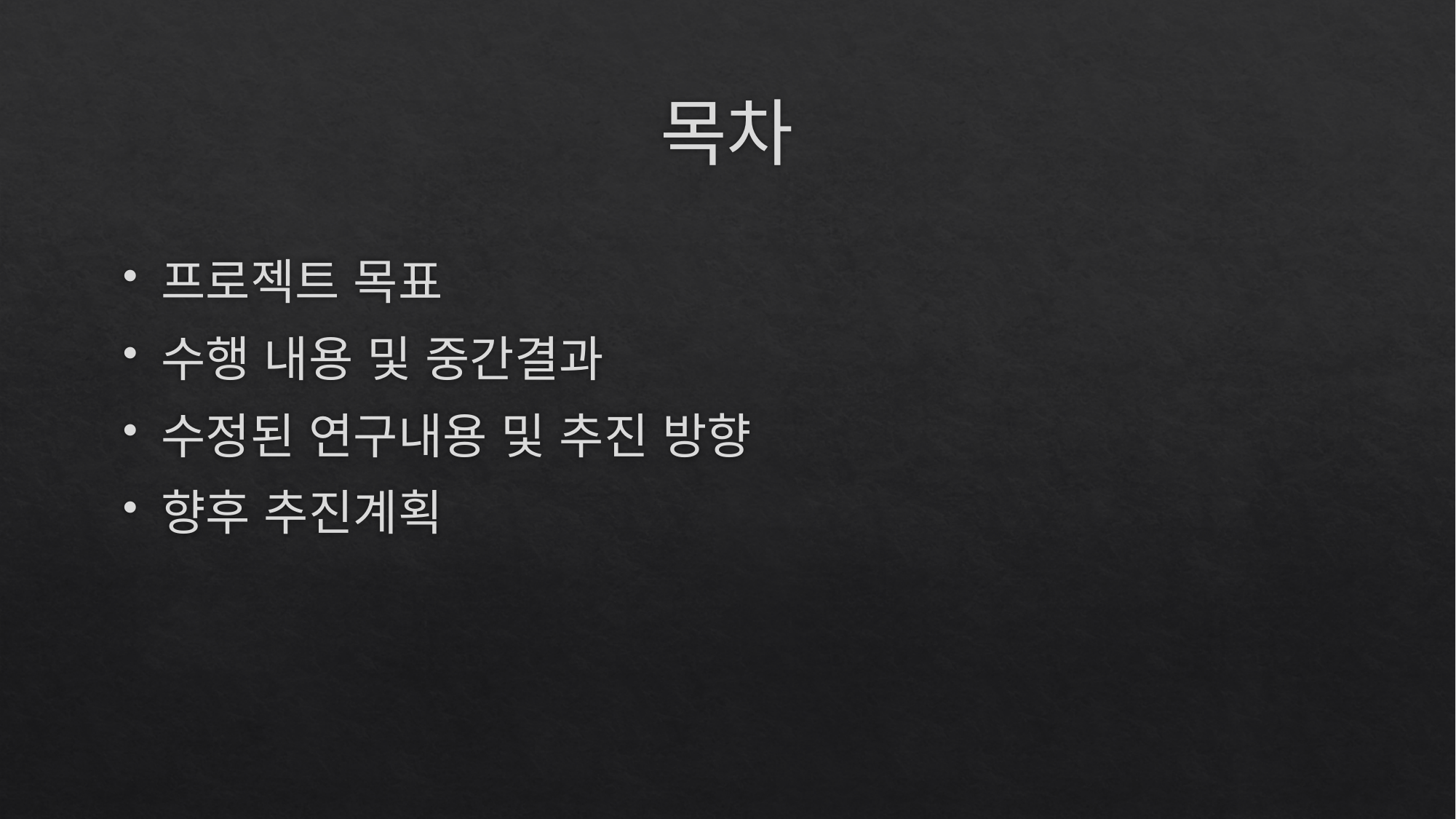

# 목차
프로젝트 목표
수행 내용 및 중간결과
수정된 연구내용 및 추진 방향
향후 추진계획